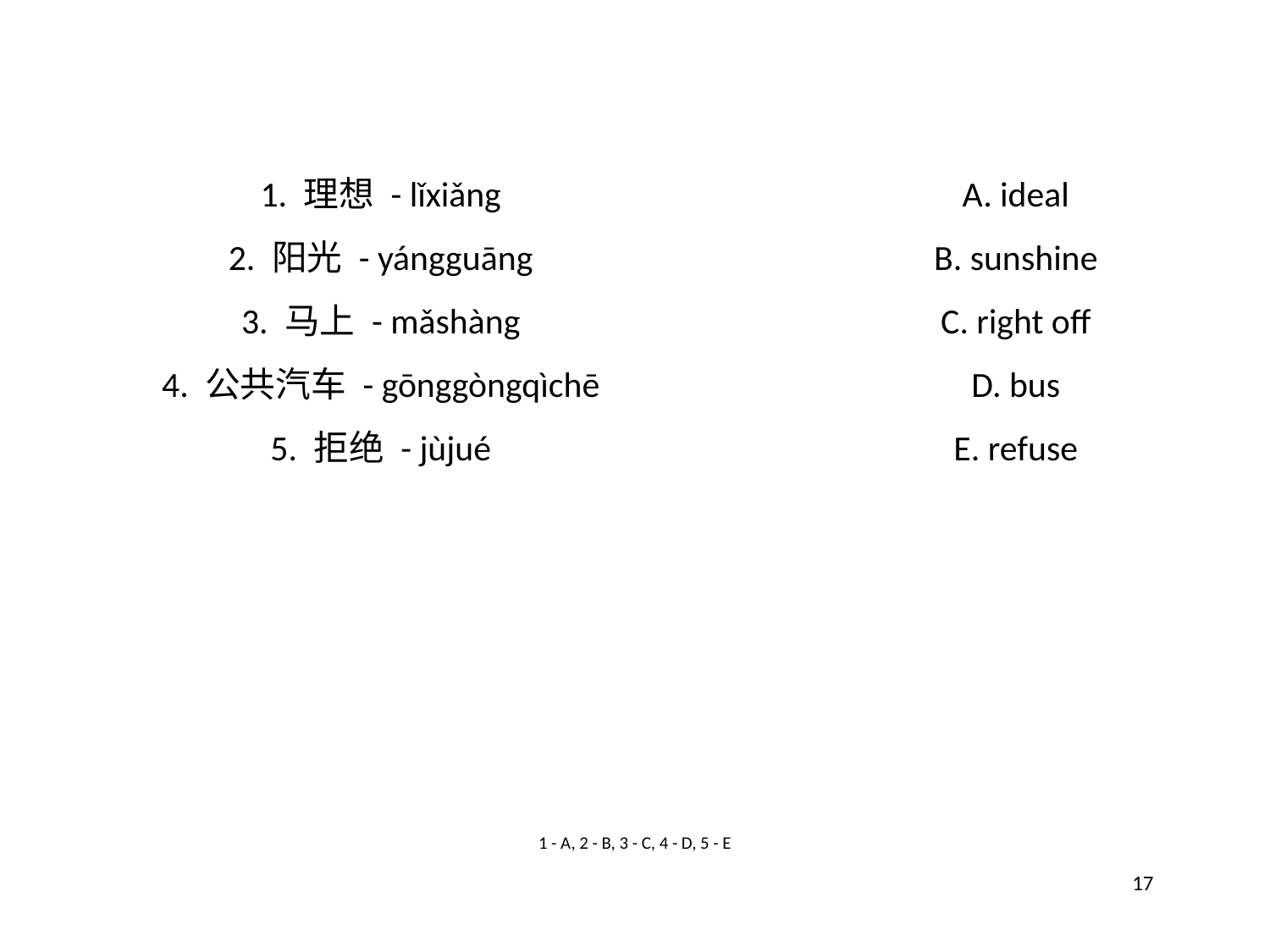

1. 理想 - lǐxiǎng

A. ideal

2. 阳光 - yángguāng

B. sunshine

3. 马上 - mǎshàng

C. right off

4. 公共汽车 - gōnggòngqìchē

D. bus

5. 拒绝 - jùjué

E. refuse
1 - A, 2 - B, 3 - C, 4 - D, 5 - E

17